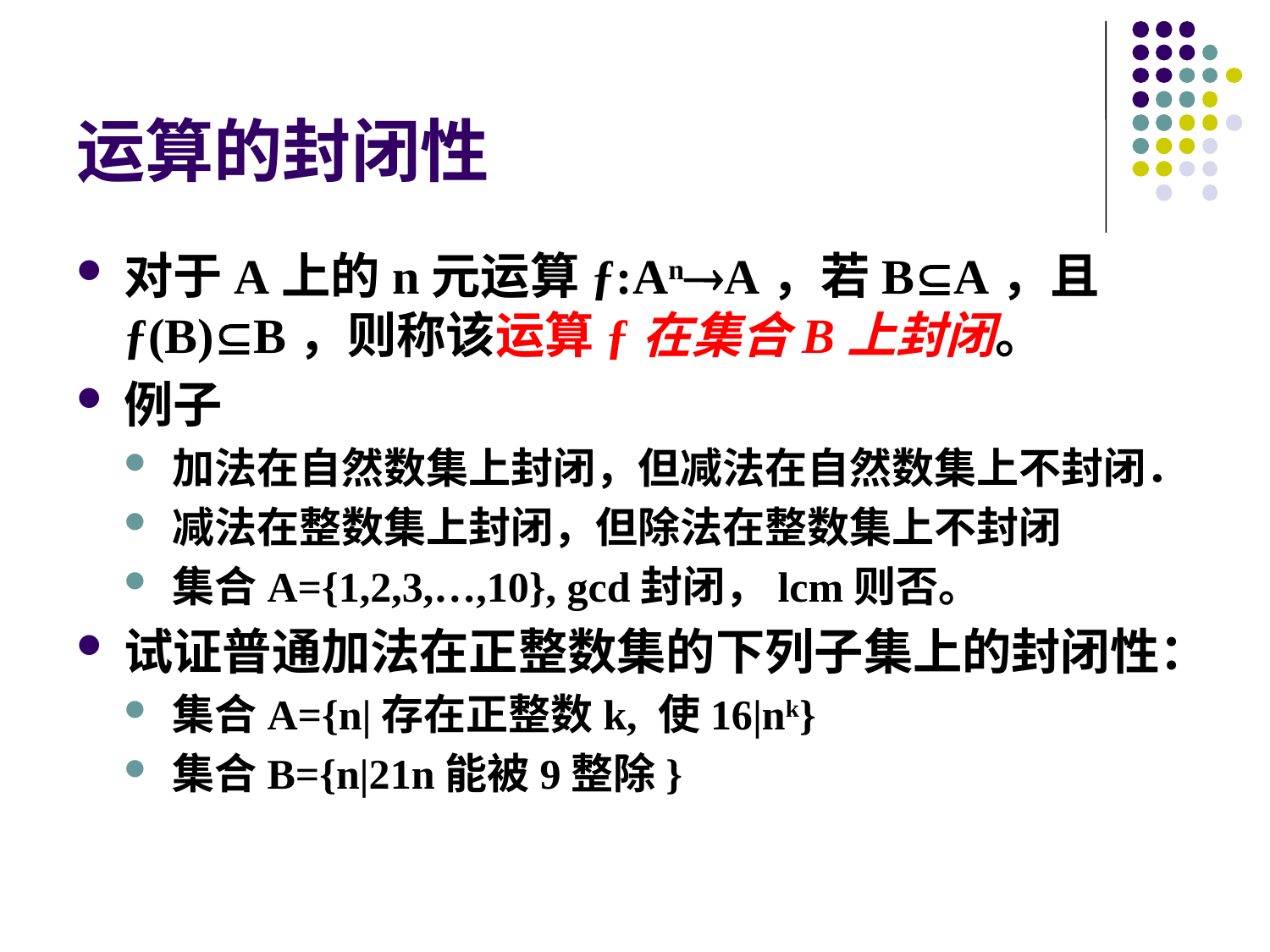

# 运算的封闭性
对于A上的n元运算ƒ:An→A，若B⊆A，且ƒ(B)⊆B，则称该运算ƒ在集合B上封闭。
例子
加法在自然数集上封闭，但减法在自然数集上不封闭．
减法在整数集上封闭，但除法在整数集上不封闭
集合A={1,2,3,…,10}, gcd封闭，lcm则否。
试证普通加法在正整数集的下列子集上的封闭性：
集合A={n|存在正整数k, 使16|nk}
集合B={n|21n能被9整除}